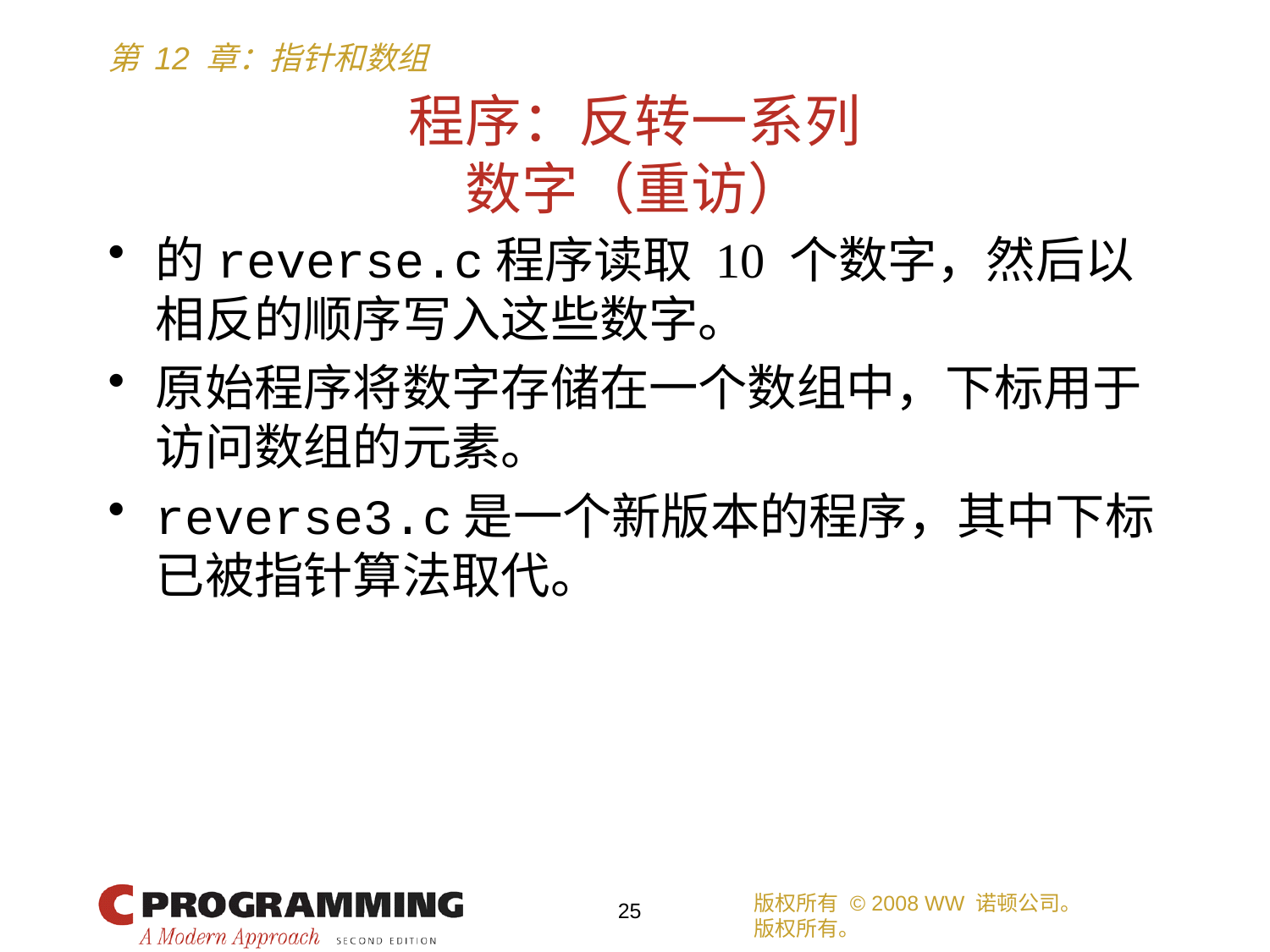

# 程序：反转一系列 数字（重访）
的reverse.c程序读取 10 个数字，然后以相反的顺序写入这些数字。
原始程序将数字存储在一个数组中，下标用于访问数组的元素。
reverse3.c是一个新版本的程序，其中下标已被指针算法取代。
版权所有 © 2008 WW 诺顿公司。
版权所有。
25